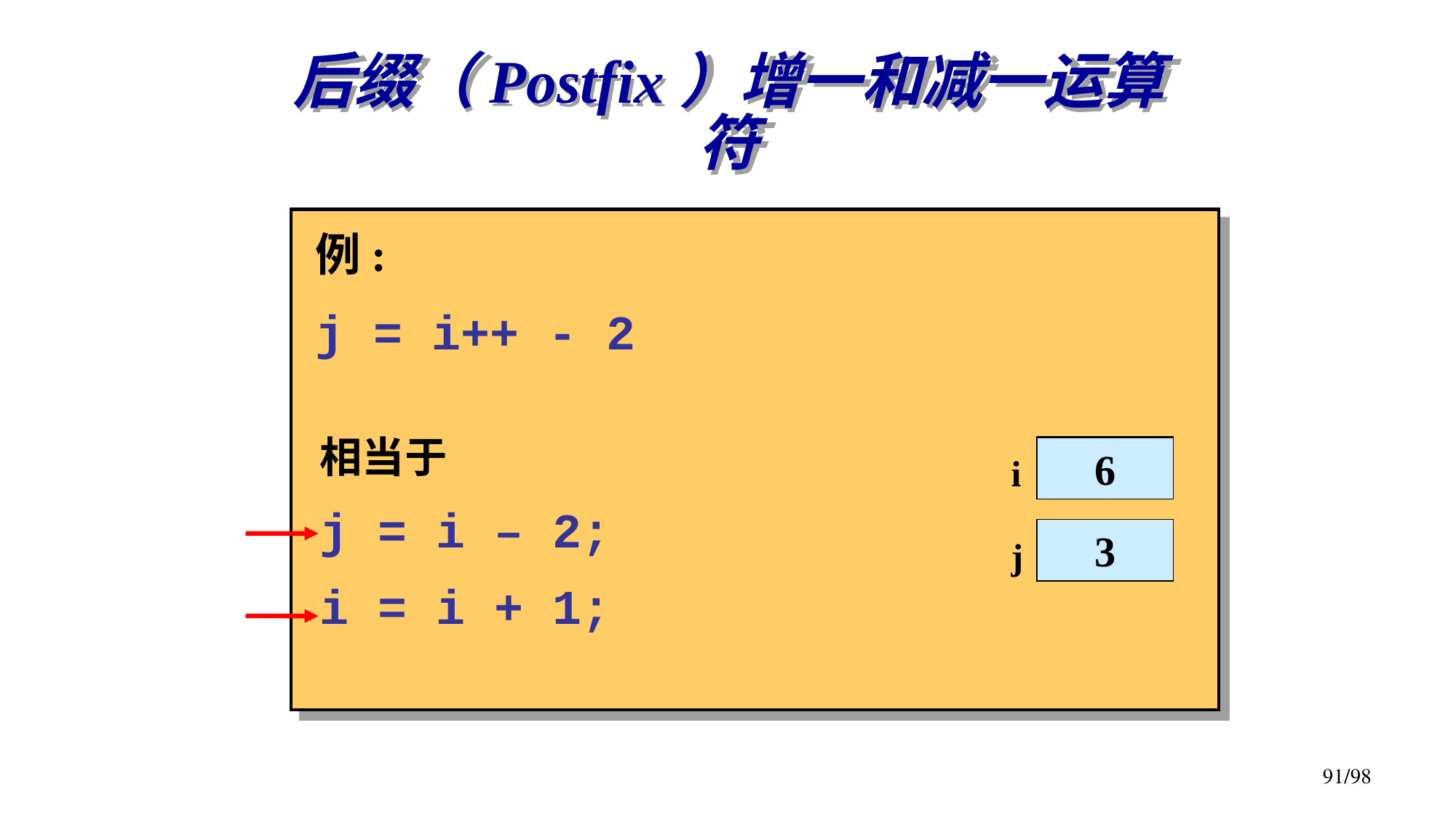

# 后缀（Postfix）增一和减一运算符
例:
j = i++ - 2

相当于
j = i – 2;
i = i + 1;
5
i
6
??
j
3